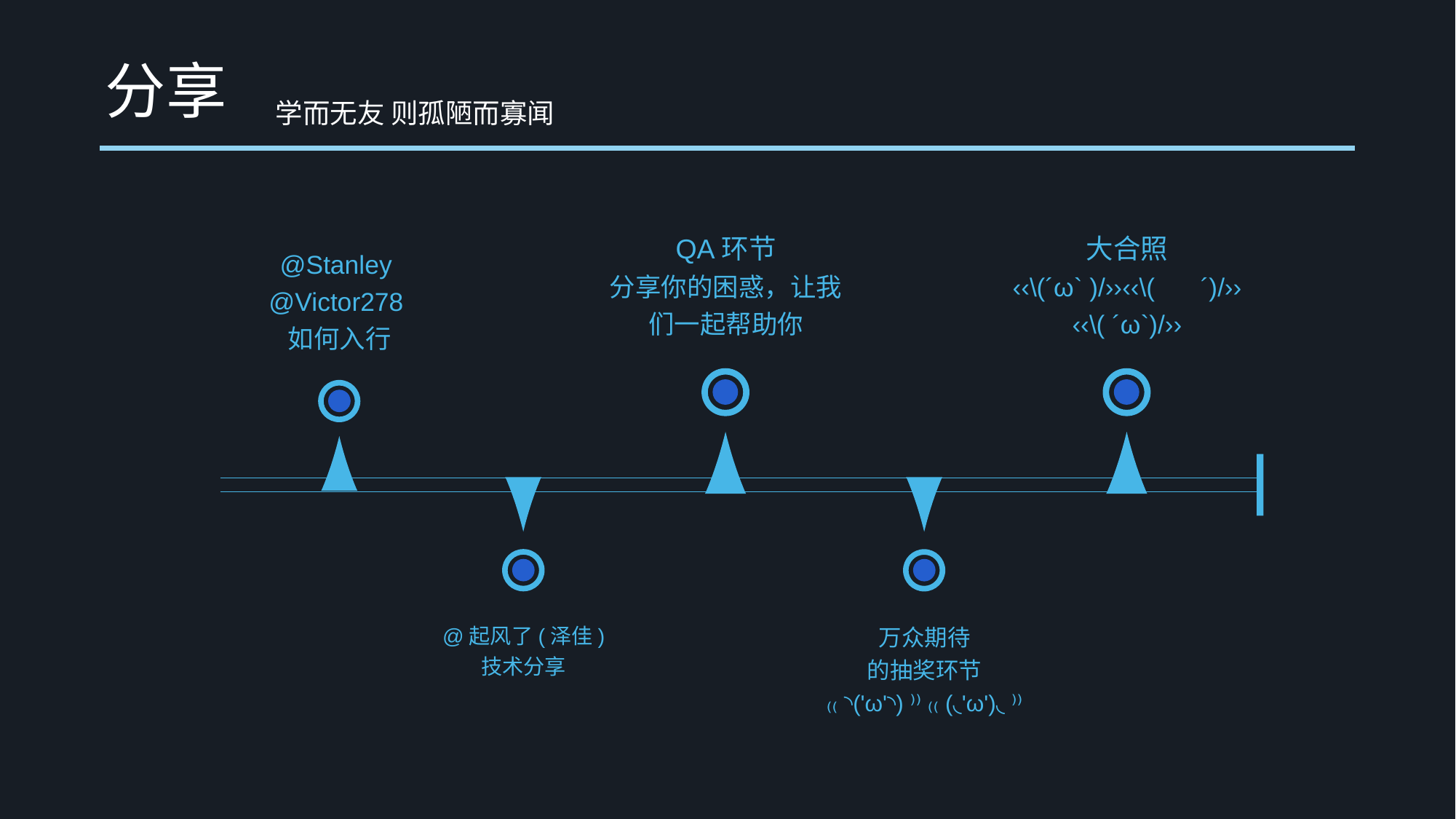

分享
学而无友 则孤陋而寡闻
QA环节
分享你的困惑，让我们一起帮助你

大合照
‹‹\(´ω` )/››‹‹\( 　´)/››
‹‹\( ´ω`)/››

@Stanley
@Victor278
如何入行

@起风了(泽佳)
技术分享

万众期待
的抽奖环节
₍₍ ◝('ω'◝) ⁾⁾ ₍₍ (◟'ω')◟ ⁾⁾